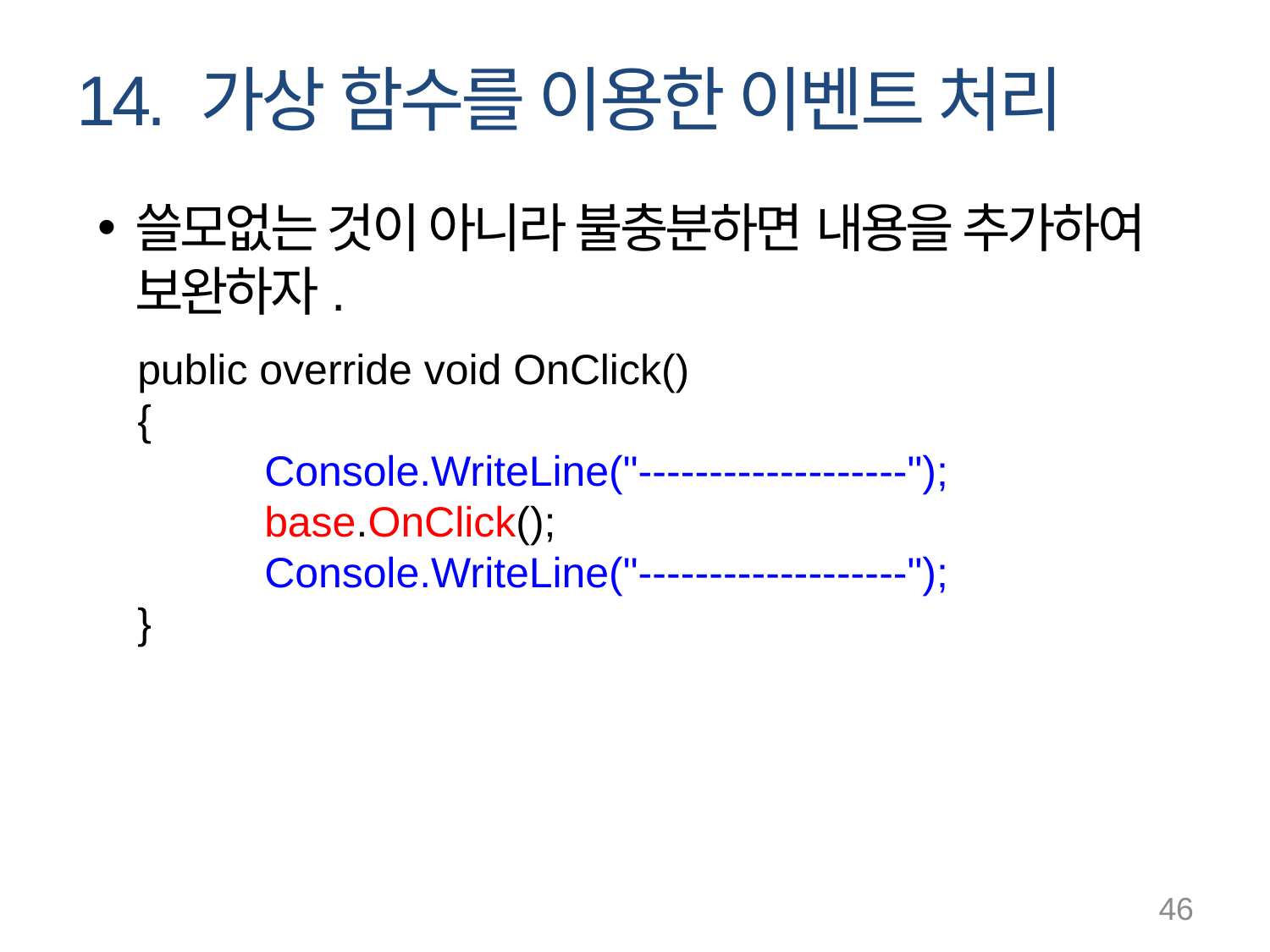

# 14. 가상 함수를 이용한 이벤트 처리
쓸모없는 것이 아니라 불충분하면 내용을 추가하여 보완하자.
public override void OnClick()
{
	Console.WriteLine("-------------------");
	base.OnClick();
	Console.WriteLine("-------------------");
}
46